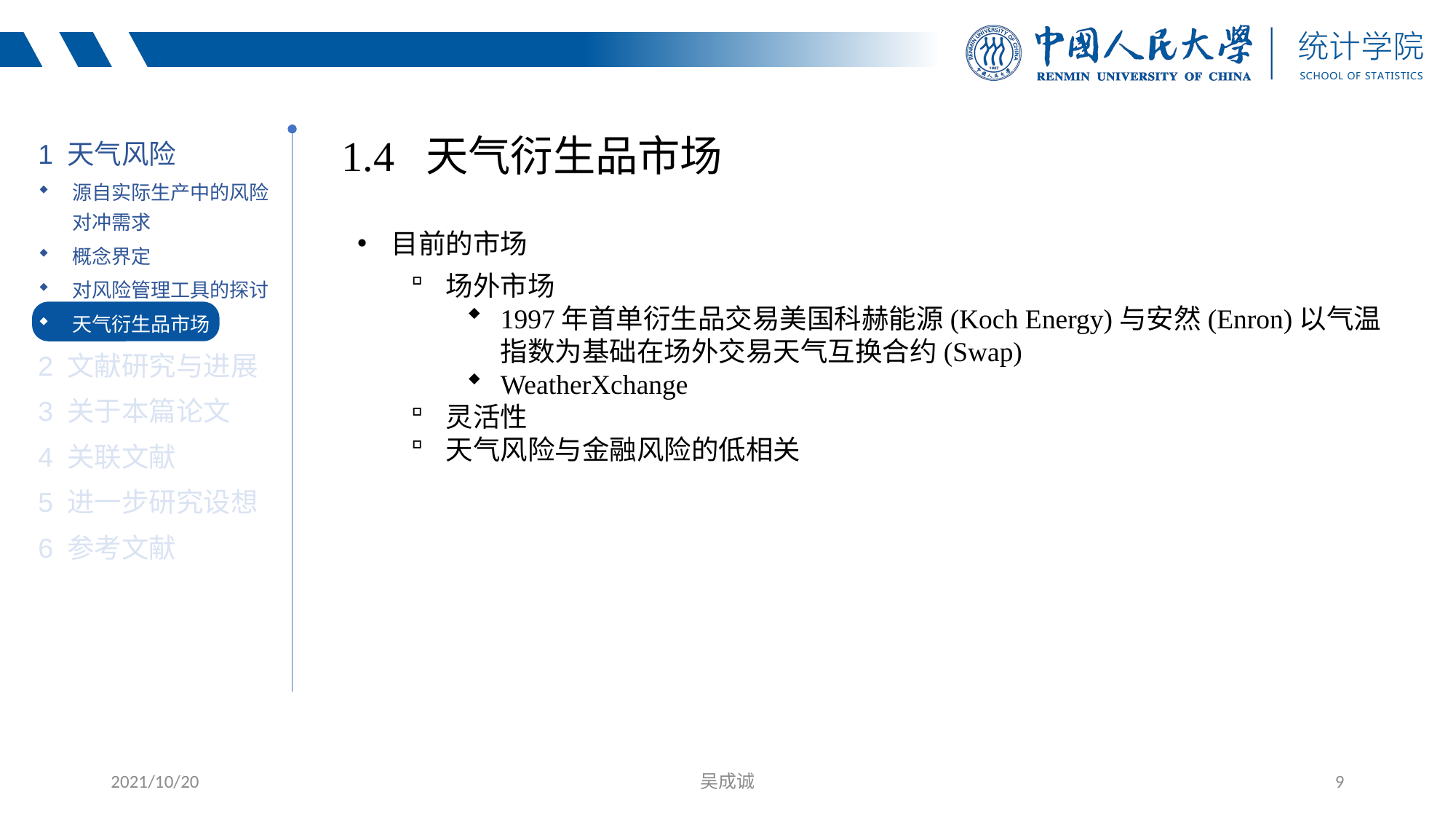

1 天气风险
源自实际生产中的风险对冲需求
概念界定
对风险管理工具的探讨
天气衍生品市场
2 文献研究与进展
3 关于本篇论文
4 关联文献
5 进一步研究设想
6 参考文献
1.4  天气衍生品市场
目前的市场
场外市场
1997年首单衍生品交易美国科赫能源(Koch Energy)与安然(Enron)以气温指数为基础在场外交易天气互换合约(Swap)
WeatherXchange
灵活性
天气风险与金融风险的低相关

2021/10/20
吴成诚
9